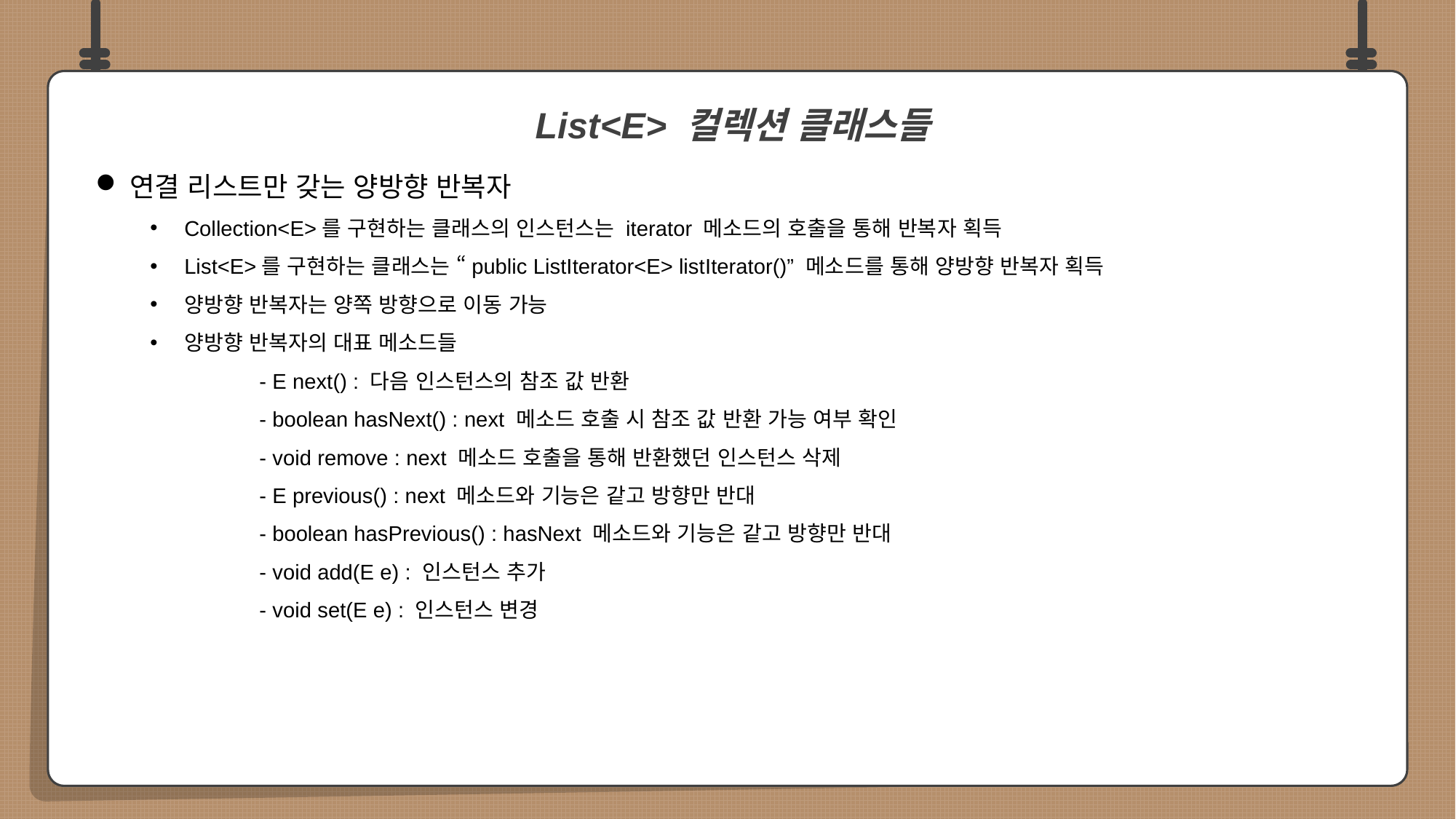

연결 리스트만 갖는 양방향 반복자
Collection<E>를 구현하는 클래스의 인스턴스는 iterator 메소드의 호출을 통해 반복자 획득
List<E>를 구현하는 클래스는 “public ListIterator<E> listIterator()” 메소드를 통해 양방향 반복자 획득
양방향 반복자는 양쪽 방향으로 이동 가능
양방향 반복자의 대표 메소드들
	- E next() : 다음 인스턴스의 참조 값 반환
	- boolean hasNext() : next 메소드 호출 시 참조 값 반환 가능 여부 확인
	- void remove : next 메소드 호출을 통해 반환했던 인스턴스 삭제
	- E previous() : next 메소드와 기능은 같고 방향만 반대
	- boolean hasPrevious() : hasNext 메소드와 기능은 같고 방향만 반대
	- void add(E e) : 인스턴스 추가
	- void set(E e) : 인스턴스 변경
 List<E> 컬렉션 클래스들